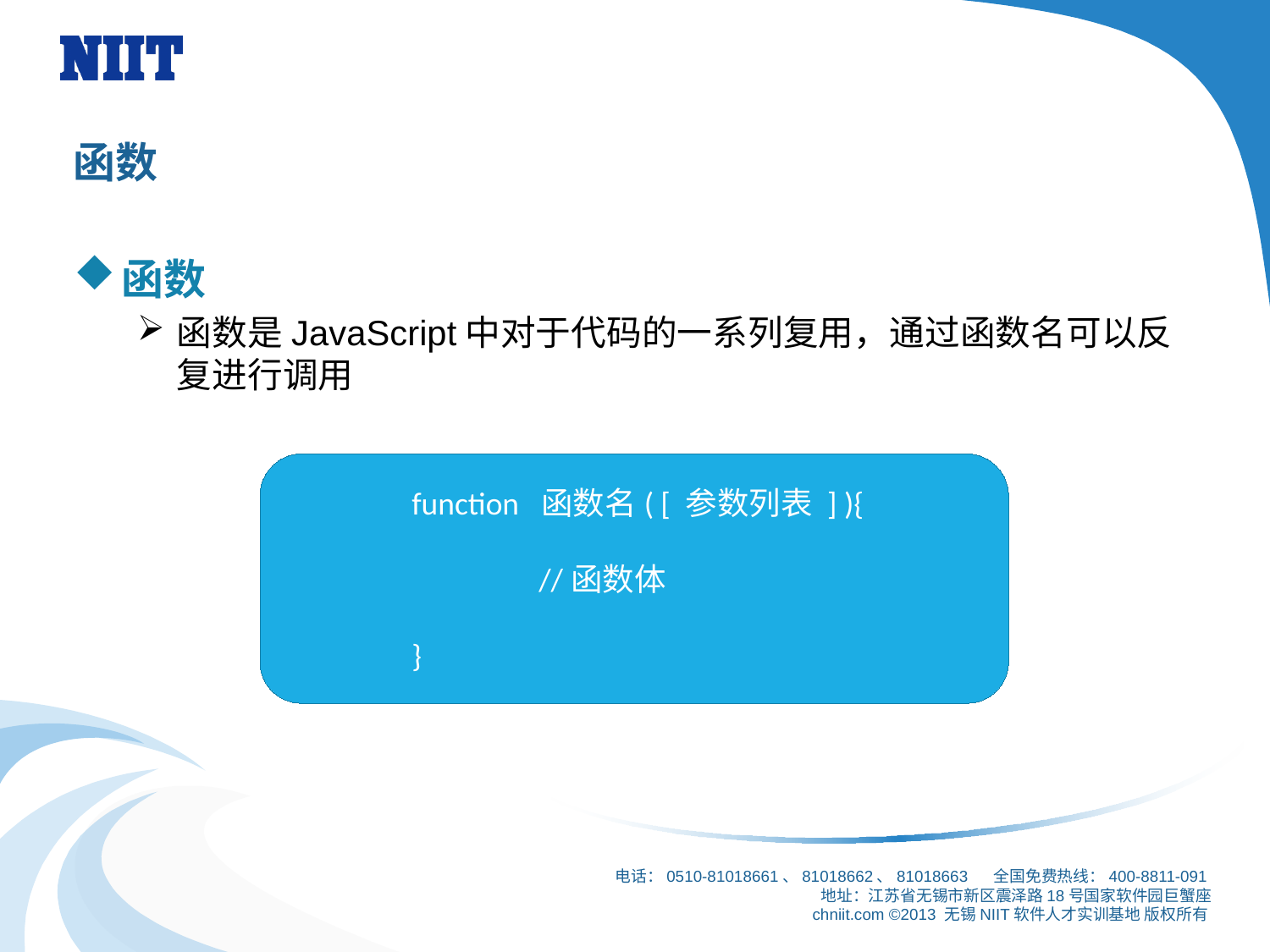

# 函数
函数
函数是JavaScript中对于代码的一系列复用，通过函数名可以反复进行调用
function  函数名( [ 参数列表 ] ){

	//函数体

}